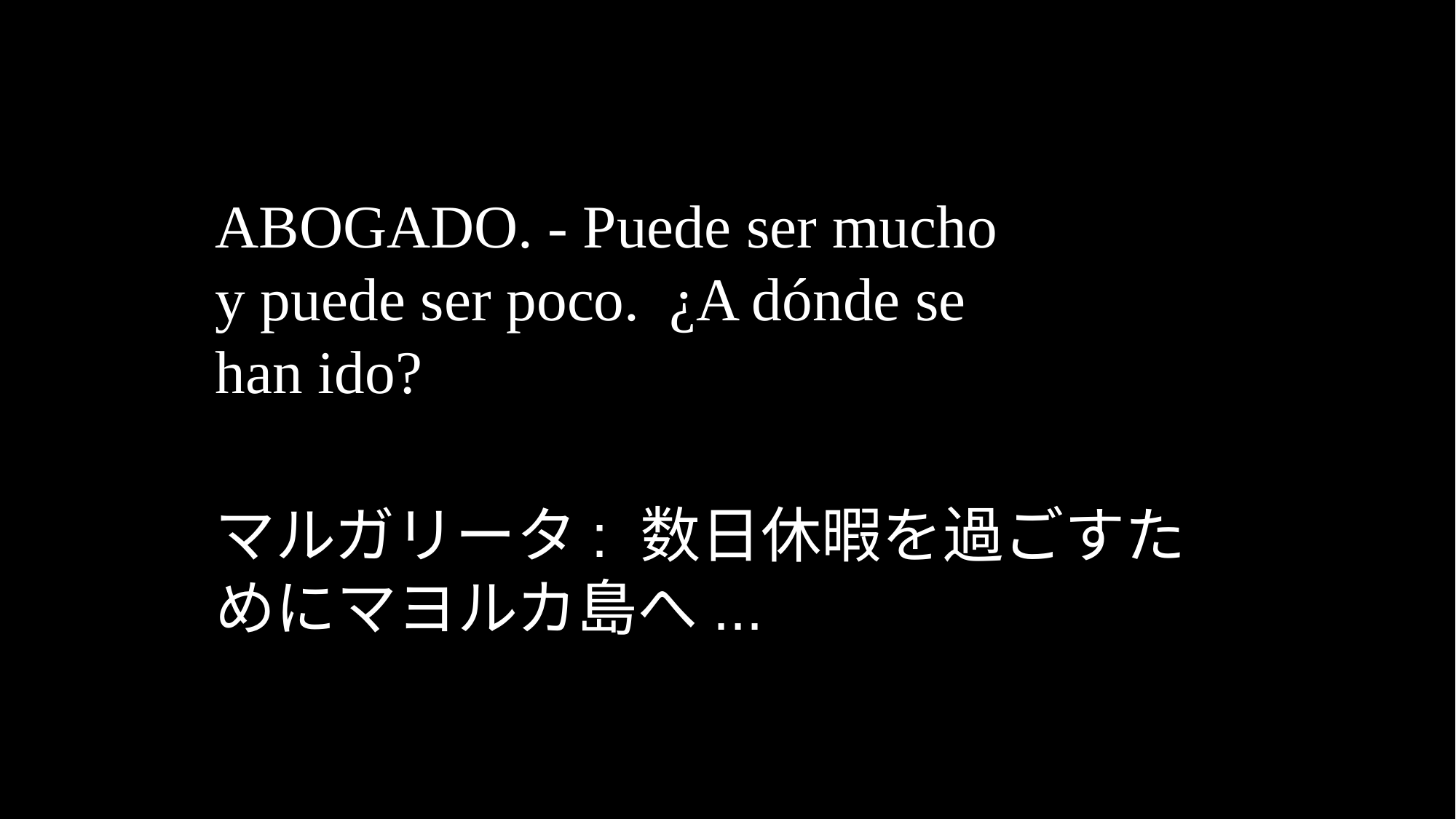

ABOGADO. - Puede ser mucho y puede ser poco.  ¿A dónde se han ido?

マルガリータ: 数日休暇を過ごすためにマヨルカ島へ...